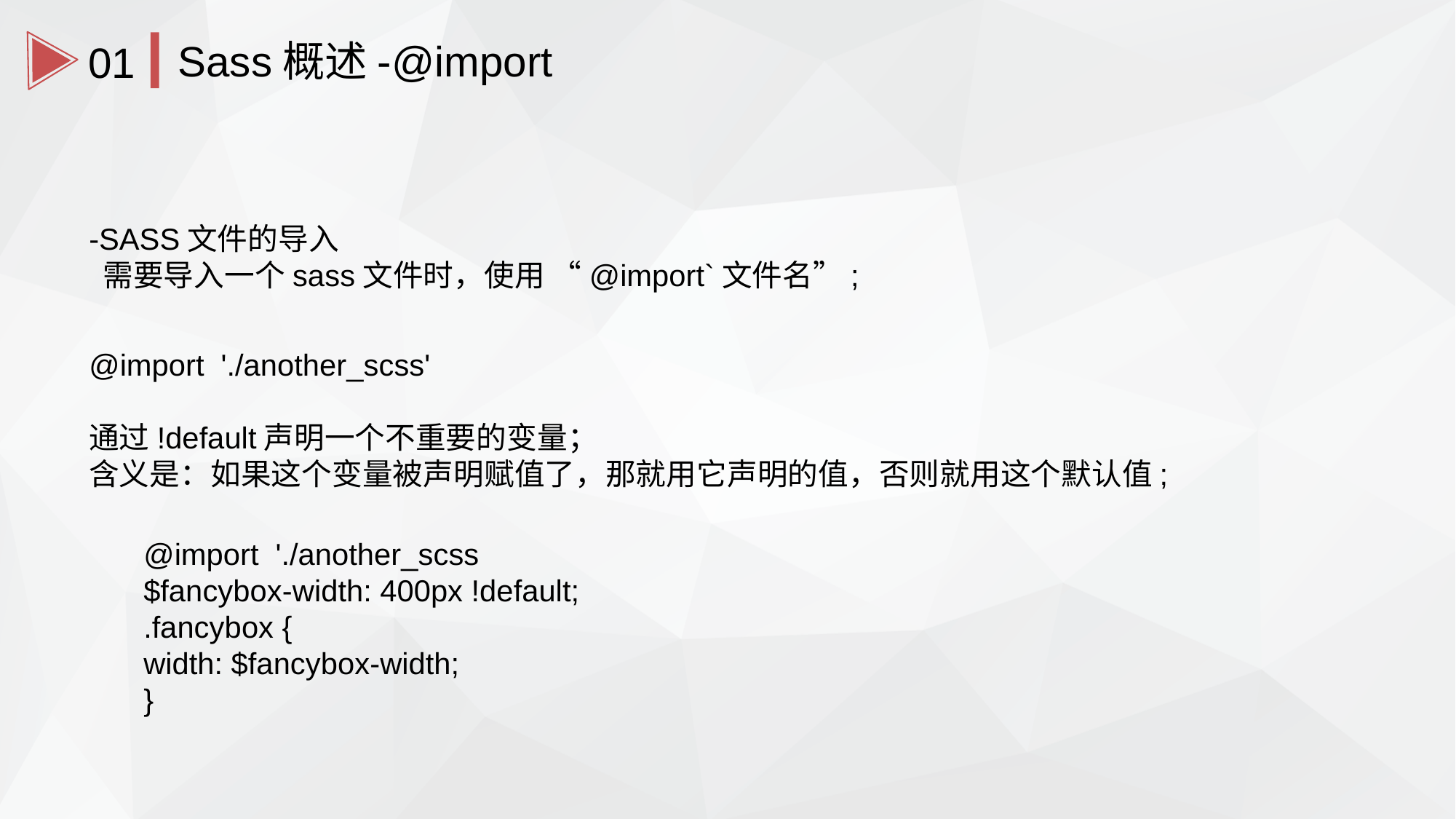

Sass概述-@import
01

-SASS文件的导入
 需要导入一个sass文件时，使用 “@import`文件名”;
@import  './another_scss'

通过!default声明一个不重要的变量；
含义是：如果这个变量被声明赋值了，那就用它声明的值，否则就用这个默认值;

@import  './another_scss
$fancybox-width: 400px !default;
.fancybox {
width: $fancybox-width;
}